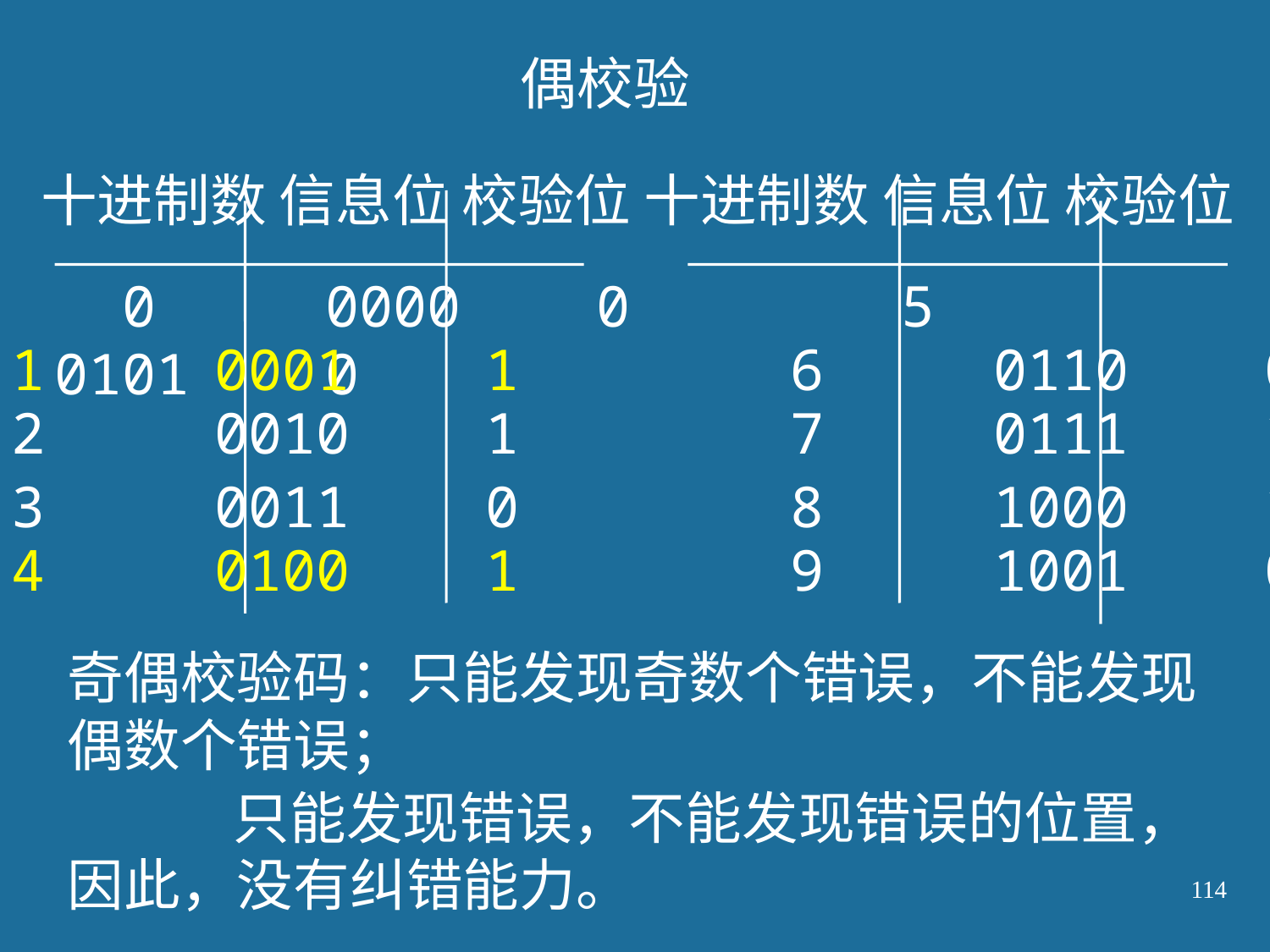

偶校验
十进制数 信息位 校验位 十进制数 信息位 校验位

  0     0000    0        5     0101    0

1     0001    1        6     0110    0
2     0010    1        7     0111    1
3     0011    0        8     1000    1
4     0100    1        9     1001    0
奇偶校验码：只能发现奇数个错误，不能发现偶数个错误；
            只能发现错误，不能发现错误的位置，因此，没有纠错能力。
114